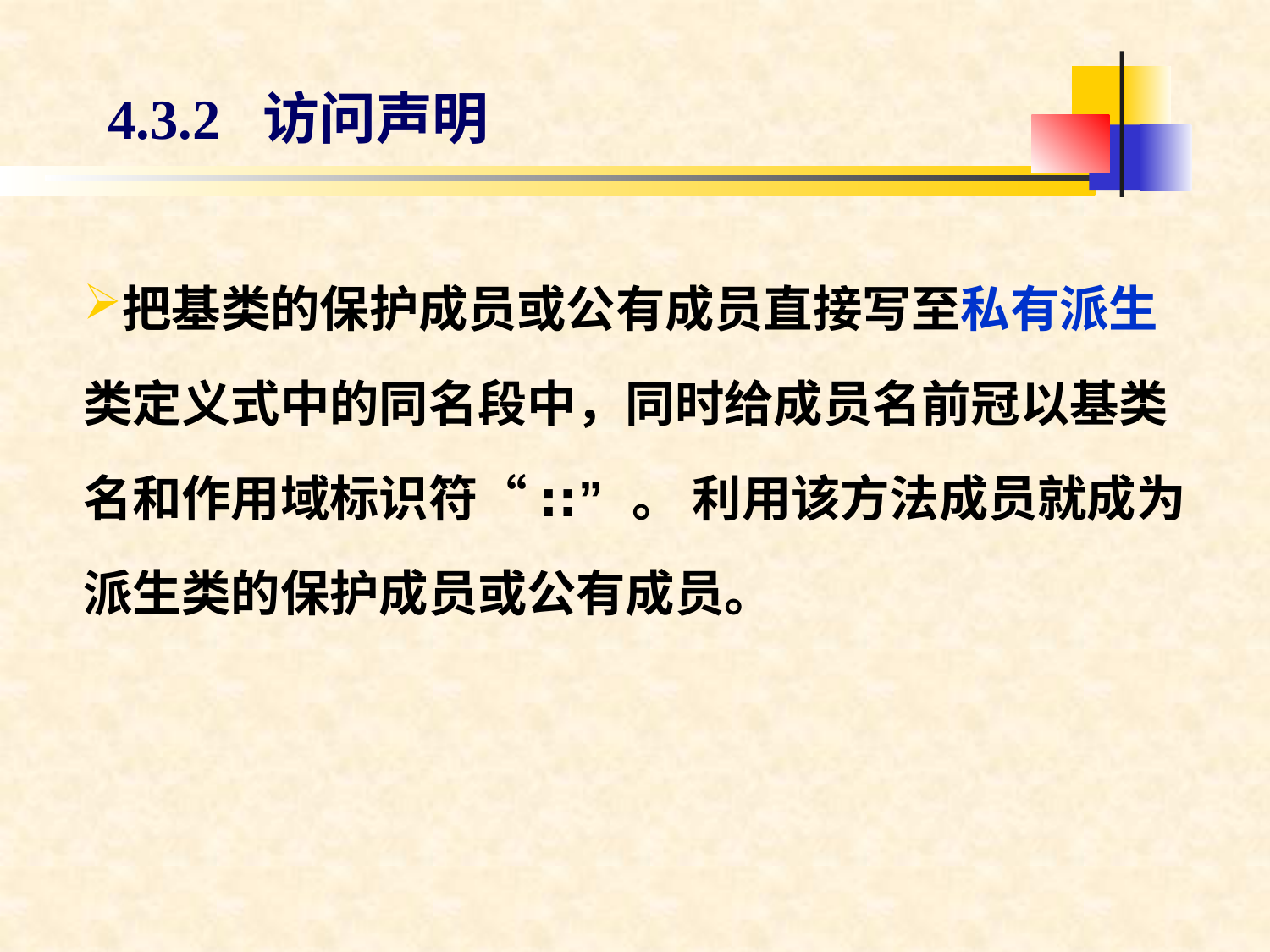

4.3.2  访问声明
把基类的保护成员或公有成员直接写至私有派生类定义式中的同名段中，同时给成员名前冠以基类名和作用域标识符“::” 。 利用该方法成员就成为派生类的保护成员或公有成员。